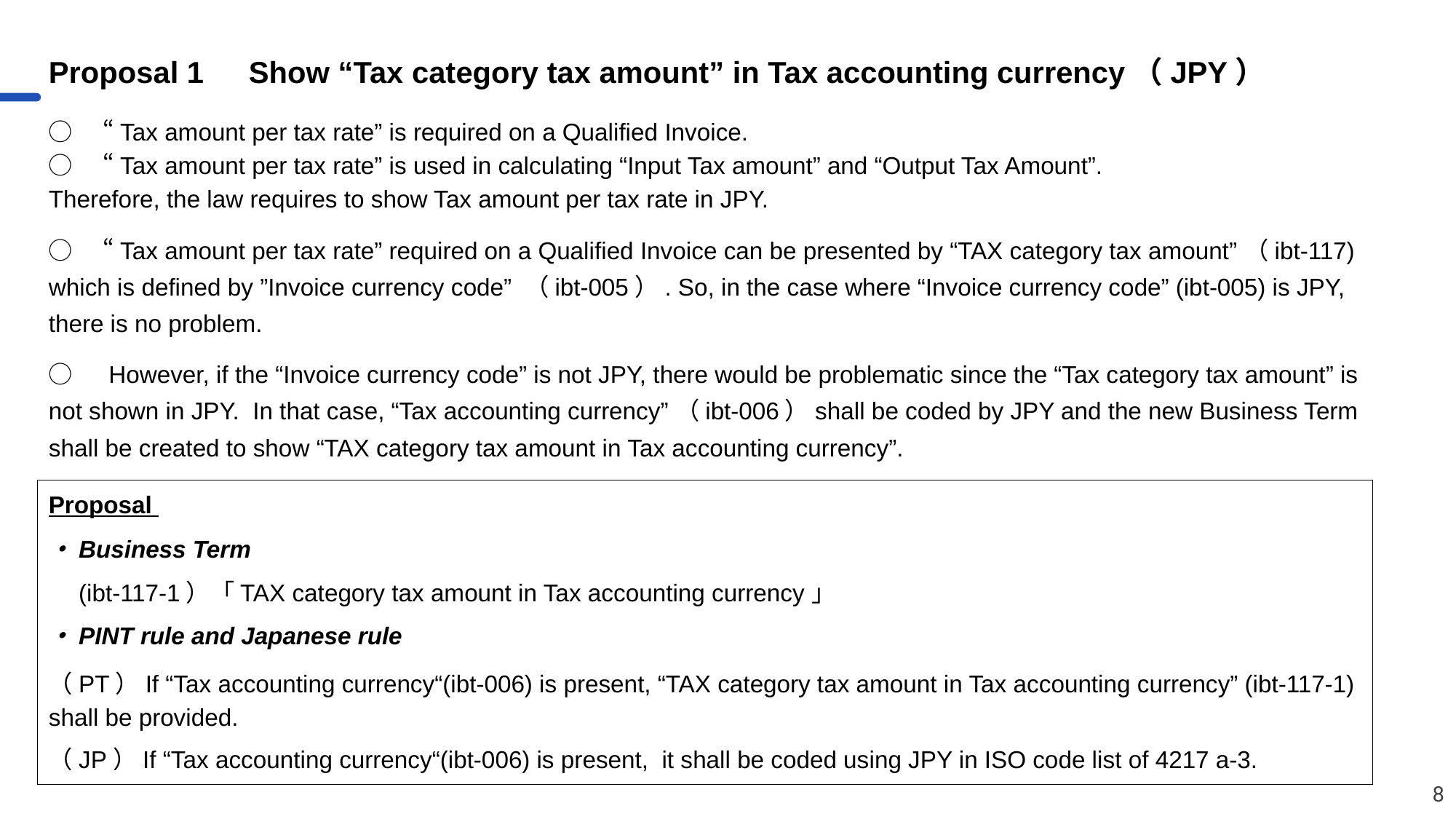

# Proposal 1　Show “Tax category tax amount” in Tax accounting currency（JPY）
○　“Tax amount per tax rate” is required on a Qualified Invoice.
○　“Tax amount per tax rate” is used in calculating “Input Tax amount” and “Output Tax Amount”.
Therefore, the law requires to show Tax amount per tax rate in JPY.
○　“Tax amount per tax rate” required on a Qualified Invoice can be presented by “TAX category tax amount”（ibt-117) which is defined by ”Invoice currency code” （ibt-005）. So, in the case where “Invoice currency code” (ibt-005) is JPY, there is no problem.
○　However, if the “Invoice currency code” is not JPY, there would be problematic since the “Tax category tax amount” is not shown in JPY.  In that case, “Tax accounting currency”（ibt-006）shall be coded by JPY and the new Business Term shall be created to show “TAX category tax amount in Tax accounting currency”.
Proposal
・Business Term
　(ibt-117-1）「TAX category tax amount in Tax accounting currency」
・PINT rule and Japanese rule
（PT）If “Tax accounting currency“(ibt-006) is present, “TAX category tax amount in Tax accounting currency” (ibt-117-1) shall be provided.
（JP）If “Tax accounting currency“(ibt-006) is present,  it shall be coded using JPY in ISO code list of 4217 a-3.

8